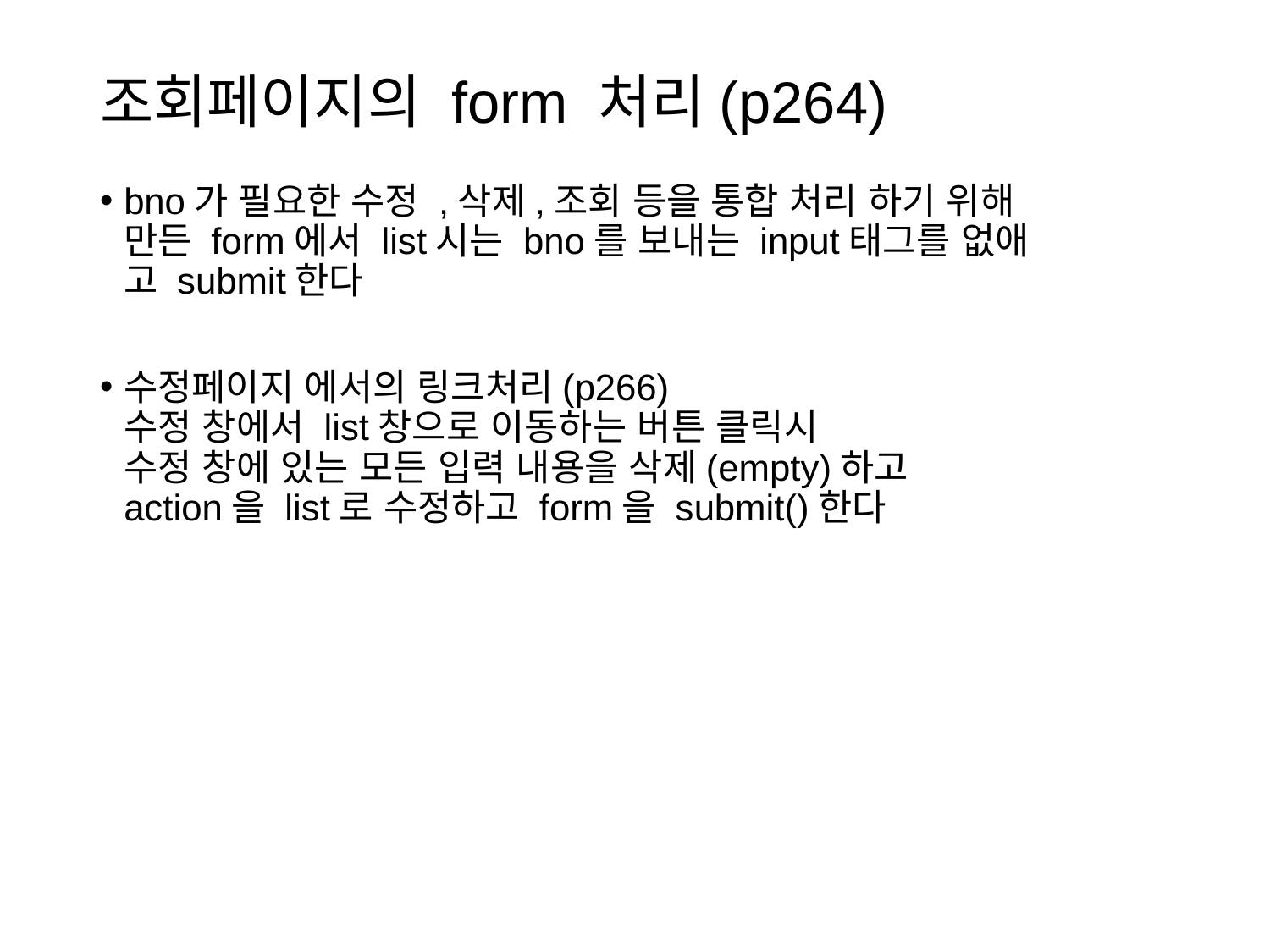

# 조회페이지의 form 처리(p264)
bno가 필요한 수정 ,삭제,조회 등을 통합 처리 하기 위해
만든 form에서 list시는 bno를 보내는 input태그를 없애
고 submit한다

수정페이지 에서의 링크처리(p266)
수정 창에서 list창으로 이동하는 버튼 클릭시
수정 창에 있는 모든 입력 내용을 삭제(empty)하고
action을 list로 수정하고 form을 submit()한다